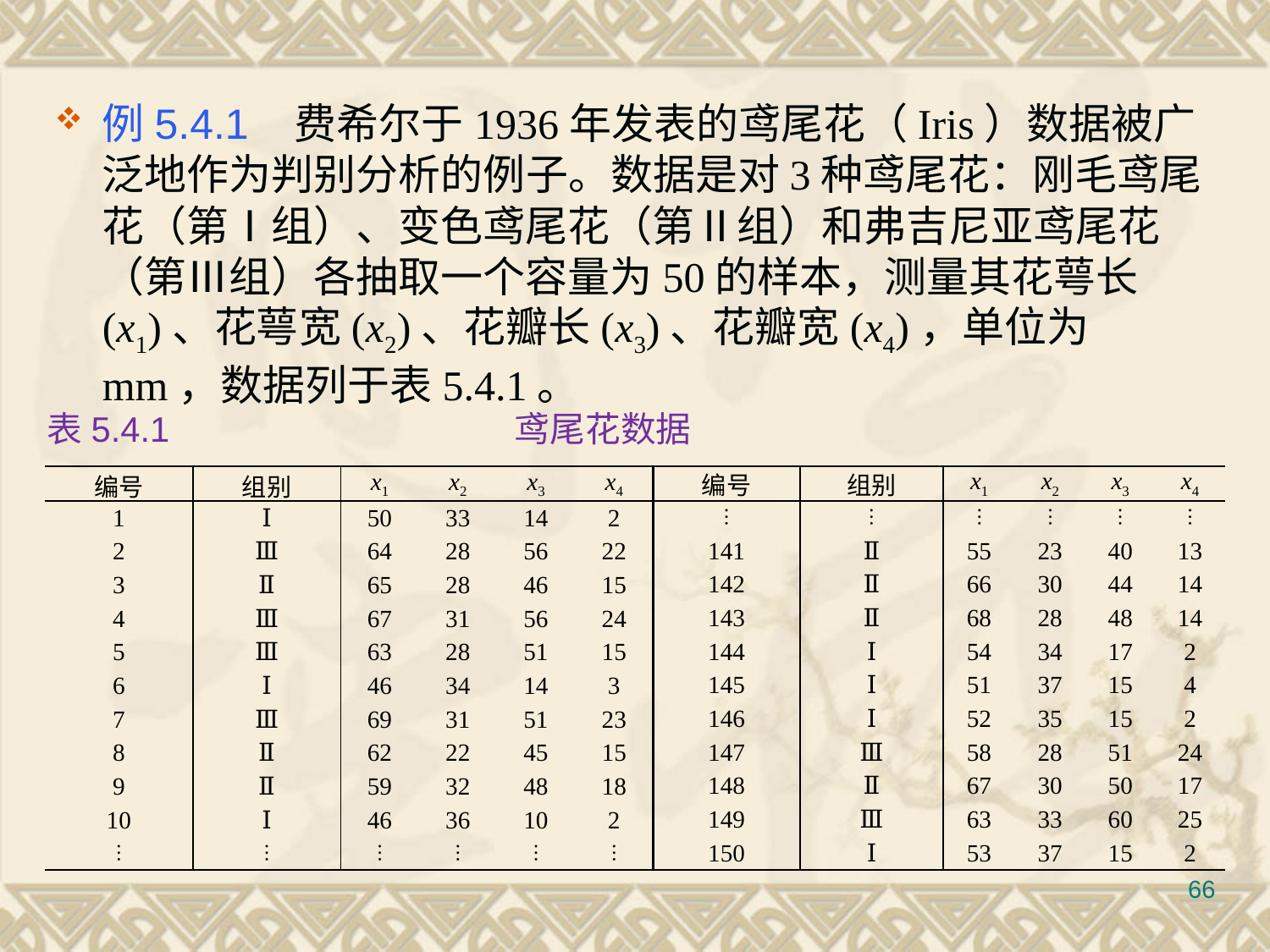

#
例5.4.1   费希尔于1936年发表的鸢尾花（Iris）数据被广泛地作为判别分析的例子。数据是对3种鸢尾花：刚毛鸢尾花（第Ⅰ组）、变色鸢尾花（第Ⅱ组）和弗吉尼亚鸢尾花（第Ⅲ组）各抽取一个容量为50的样本，测量其花萼长(x1)、花萼宽(x2)、花瓣长(x3)、花瓣宽(x4)，单位为mm，数据列于表5.4.1。

表5.4.1			        鸢尾花数据
| 编号 | 组别 | x1 | x2 | x3 | x4 | 编号 | 组别 | x1 | x2 | x3 | x4 |
| --- | --- | --- | --- | --- | --- | --- | --- | --- | --- | --- | --- |
| 1 | Ⅰ | 50 | 33 | 14 | 2 | ⋮ | ⋮ | ⋮ | ⋮ | ⋮ | ⋮ |
| 2 | Ⅲ | 64 | 28 | 56 | 22 | 141 | Ⅱ | 55 | 23 | 40 | 13 |
| 3 | Ⅱ | 65 | 28 | 46 | 15 | 142 | Ⅱ | 66 | 30 | 44 | 14 |
| 4 | Ⅲ | 67 | 31 | 56 | 24 | 143 | Ⅱ | 68 | 28 | 48 | 14 |
| 5 | Ⅲ | 63 | 28 | 51 | 15 | 144 | Ⅰ | 54 | 34 | 17 | 2 |
| 6 | Ⅰ | 46 | 34 | 14 | 3 | 145 | Ⅰ | 51 | 37 | 15 | 4 |
| 7 | Ⅲ | 69 | 31 | 51 | 23 | 146 | Ⅰ | 52 | 35 | 15 | 2 |
| 8 | Ⅱ | 62 | 22 | 45 | 15 | 147 | Ⅲ | 58 | 28 | 51 | 24 |
| 9 | Ⅱ | 59 | 32 | 48 | 18 | 148 | Ⅱ | 67 | 30 | 50 | 17 |
| 10 | Ⅰ | 46 | 36 | 10 | 2 | 149 | Ⅲ | 63 | 33 | 60 | 25 |
| ⋮ | ⋮ | ⋮ | ⋮ | ⋮ | ⋮ | 150 | Ⅰ | 53 | 37 | 15 | 2 |
66